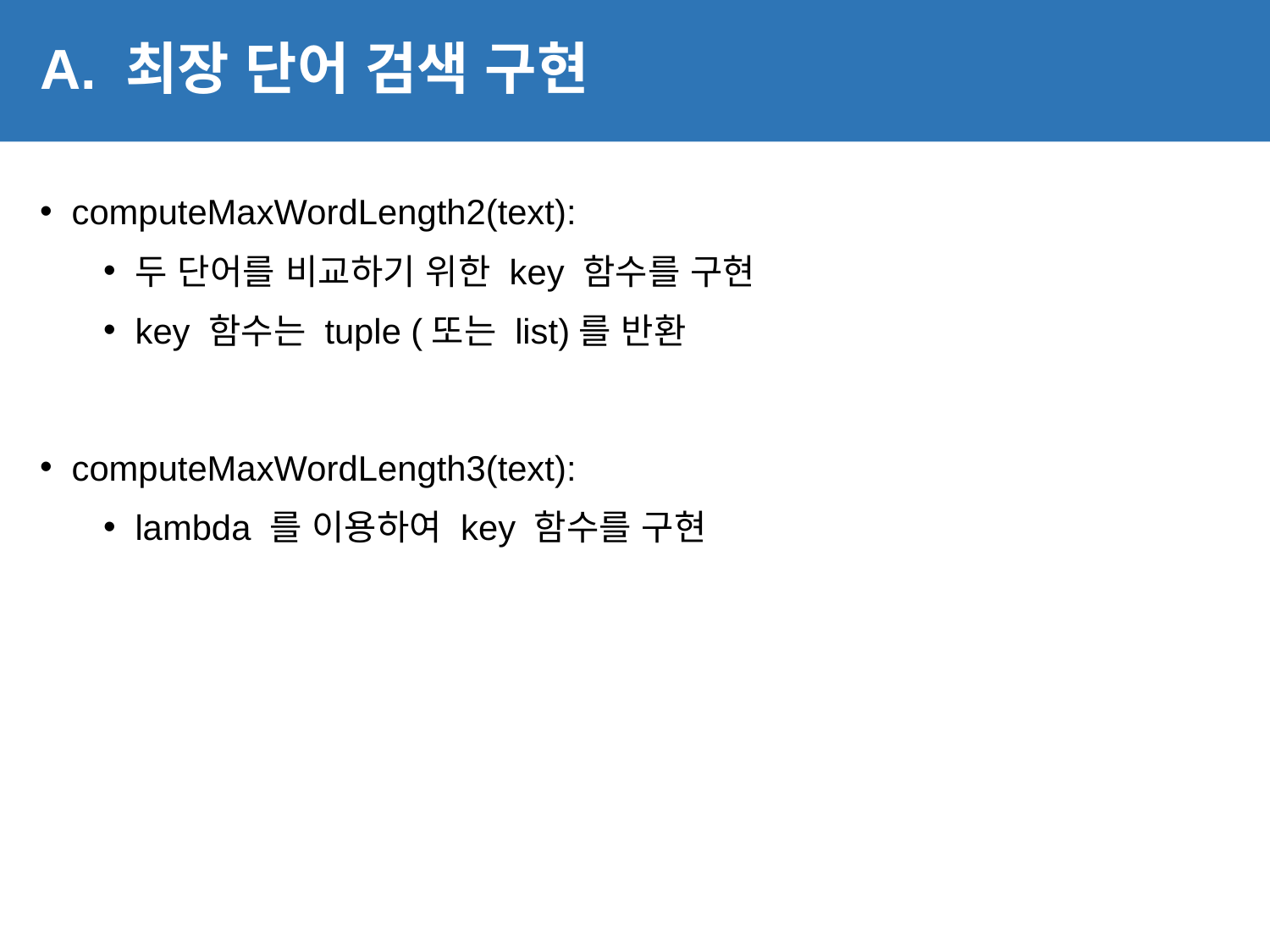

# A. 최장 단어 검색 구현
11
computeMaxWordLength2(text):
두 단어를 비교하기 위한 key 함수를 구현
key 함수는 tuple (또는 list)를 반환

computeMaxWordLength3(text):
lambda 를 이용하여 key 함수를 구현